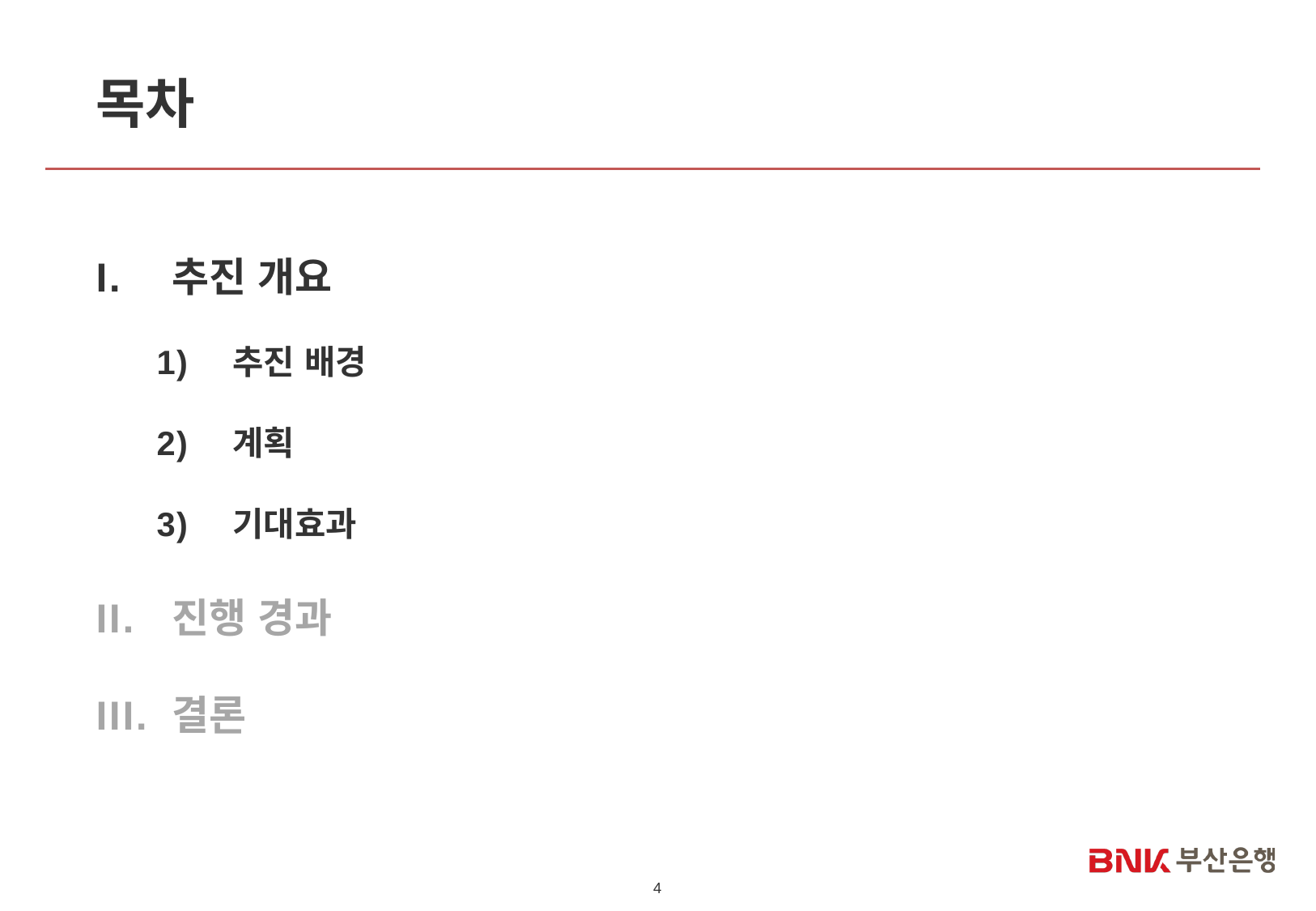

목차
추진 개요
추진 배경
계획
기대효과
진행 경과
결론